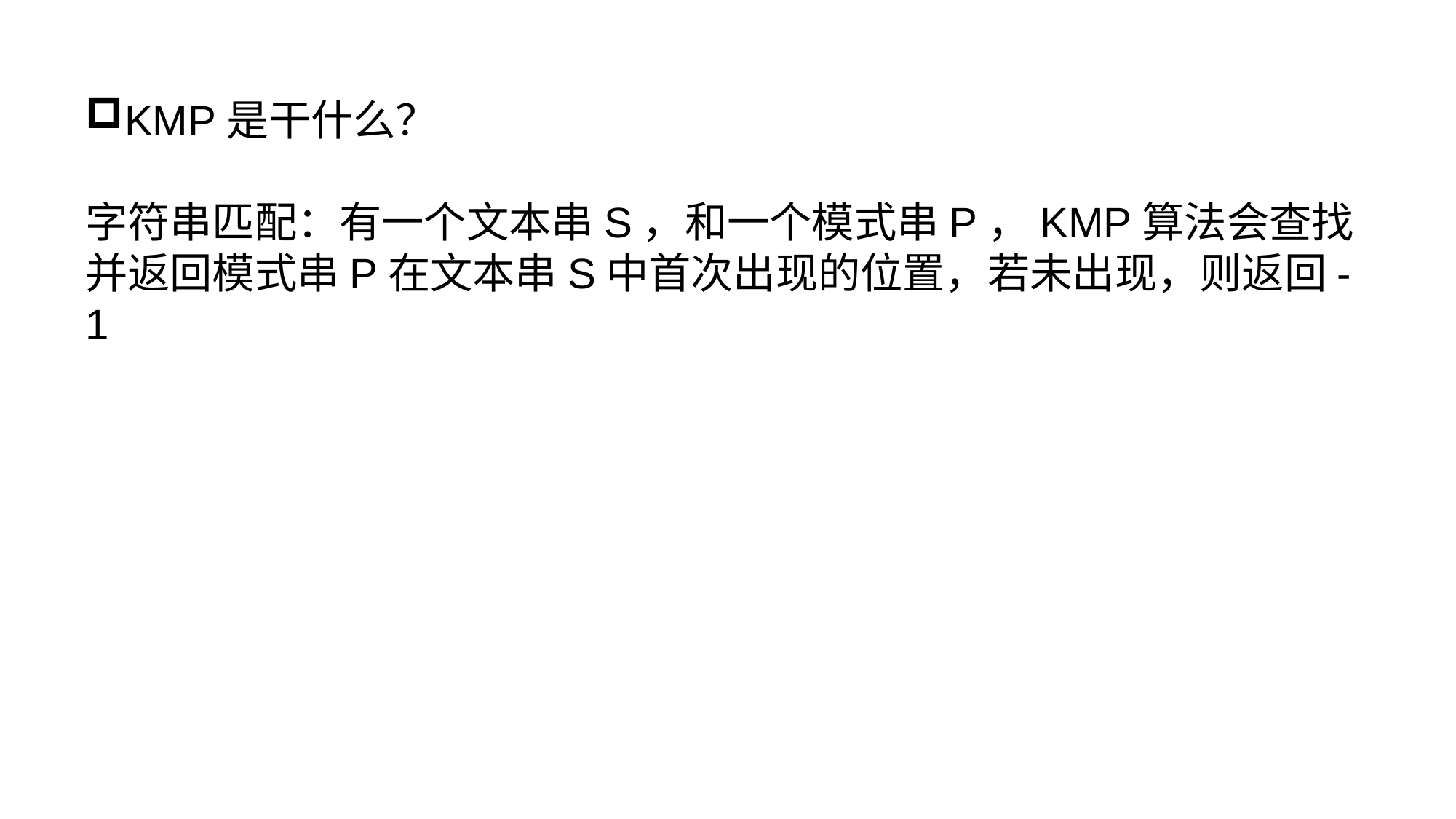

KMP是干什么？

字符串匹配：有一个文本串S，和一个模式串P，KMP算法会查找并返回模式串P在文本串S中首次出现的位置，若未出现，则返回-1